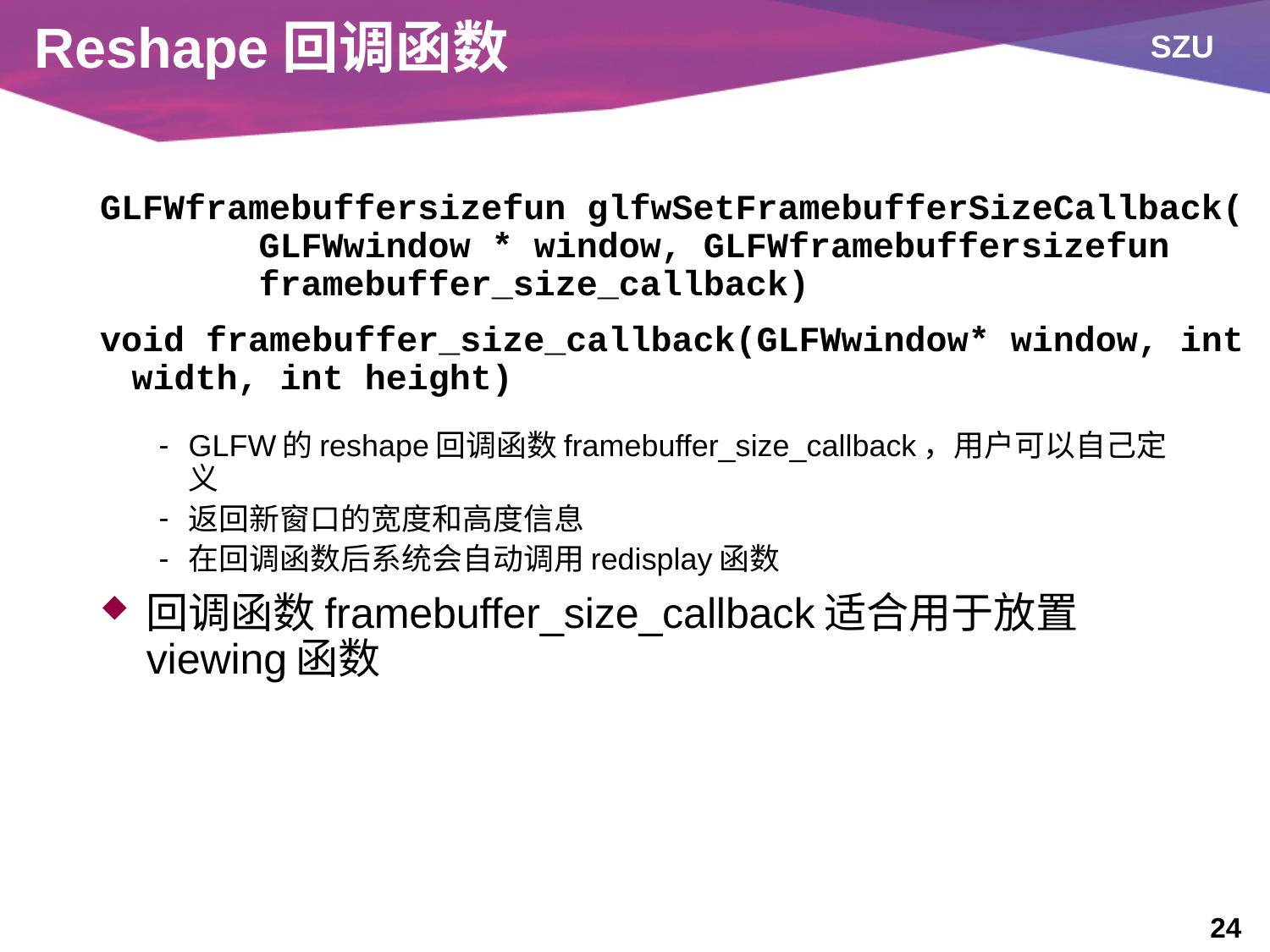

# Reshape回调函数
GLFWframebuffersizefun glfwSetFramebufferSizeCallback(	GLFWwindow * window, GLFWframebuffersizefun 	framebuffer_size_callback)
void framebuffer_size_callback(GLFWwindow* window, int width, int height)
GLFW的reshape回调函数framebuffer_size_callback，用户可以自己定义
返回新窗口的宽度和高度信息
在回调函数后系统会自动调用redisplay函数
回调函数framebuffer_size_callback适合用于放置viewing函数
24